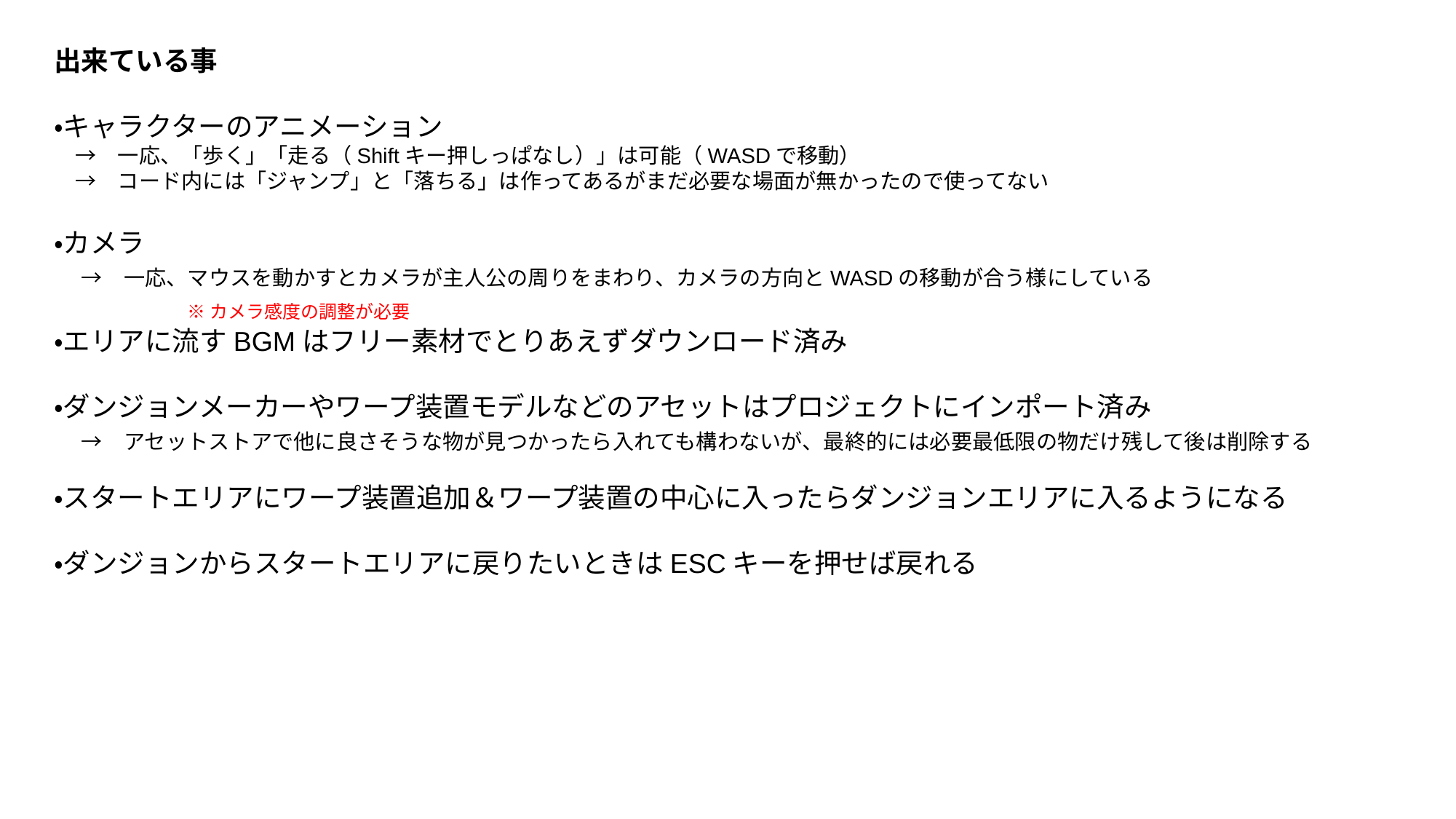

出来ている事

・キャラクターのアニメーション
　→　一応、「歩く」「走る（Shiftキー押しっぱなし）」は可能（WASDで移動）
　→　コード内には「ジャンプ」と「落ちる」は作ってあるがまだ必要な場面が無かったので使ってない

・カメラ
　→　一応、マウスを動かすとカメラが主人公の周りをまわり、カメラの方向とWASDの移動が合う様にしている

・エリアに流すBGMはフリー素材でとりあえずダウンロード済み

・ダンジョンメーカーやワープ装置モデルなどのアセットはプロジェクトにインポート済み
　→　アセットストアで他に良さそうな物が見つかったら入れても構わないが、最終的には必要最低限の物だけ残して後は削除する

・スタートエリアにワープ装置追加＆ワープ装置の中心に入ったらダンジョンエリアに入るようになる

・ダンジョンからスタートエリアに戻りたいときはESCキーを押せば戻れる
※カメラ感度の調整が必要